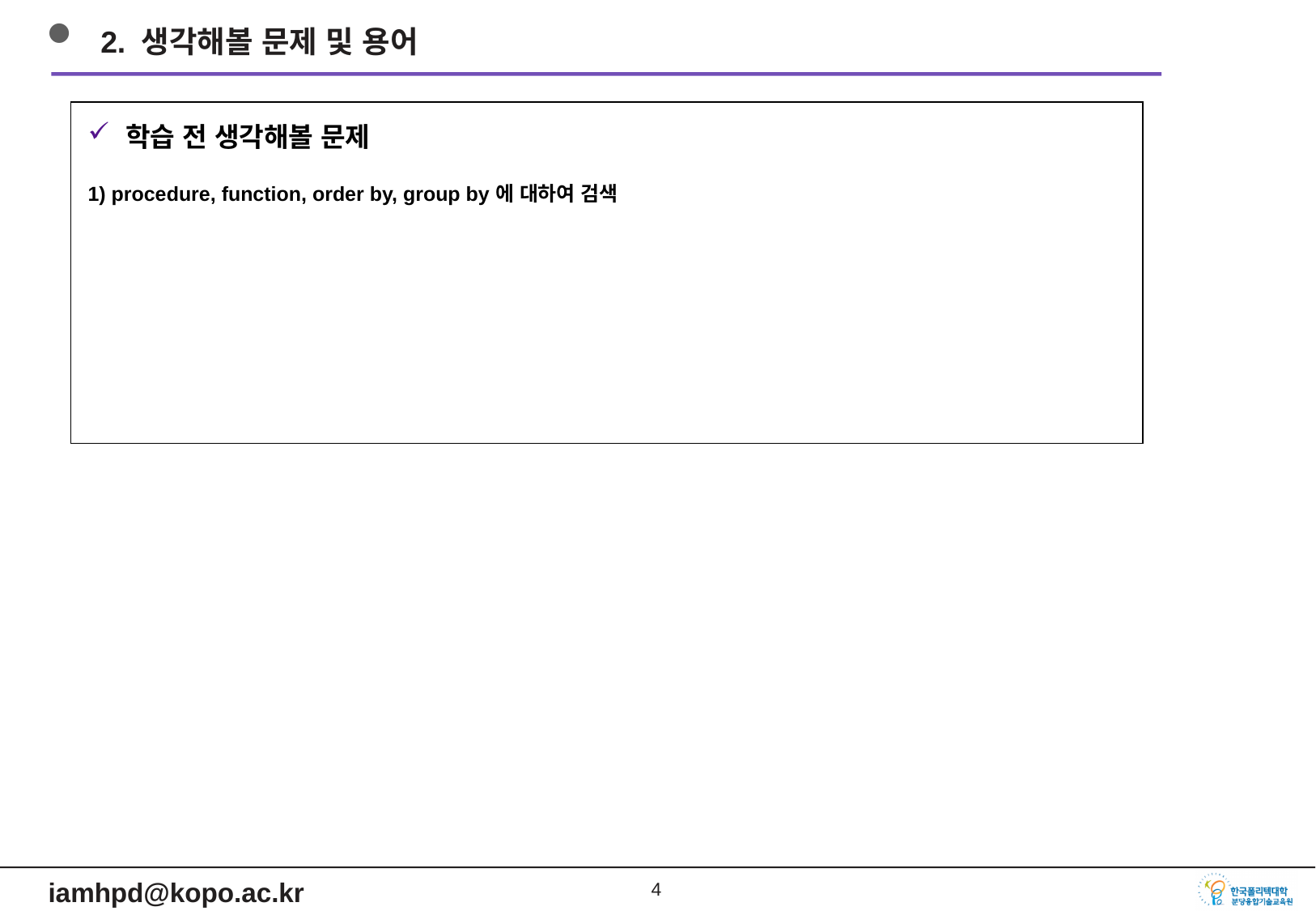

2. 생각해볼 문제 및 용어
학습 전 생각해볼 문제

1) procedure, function, order by, group by에 대하여 검색
4